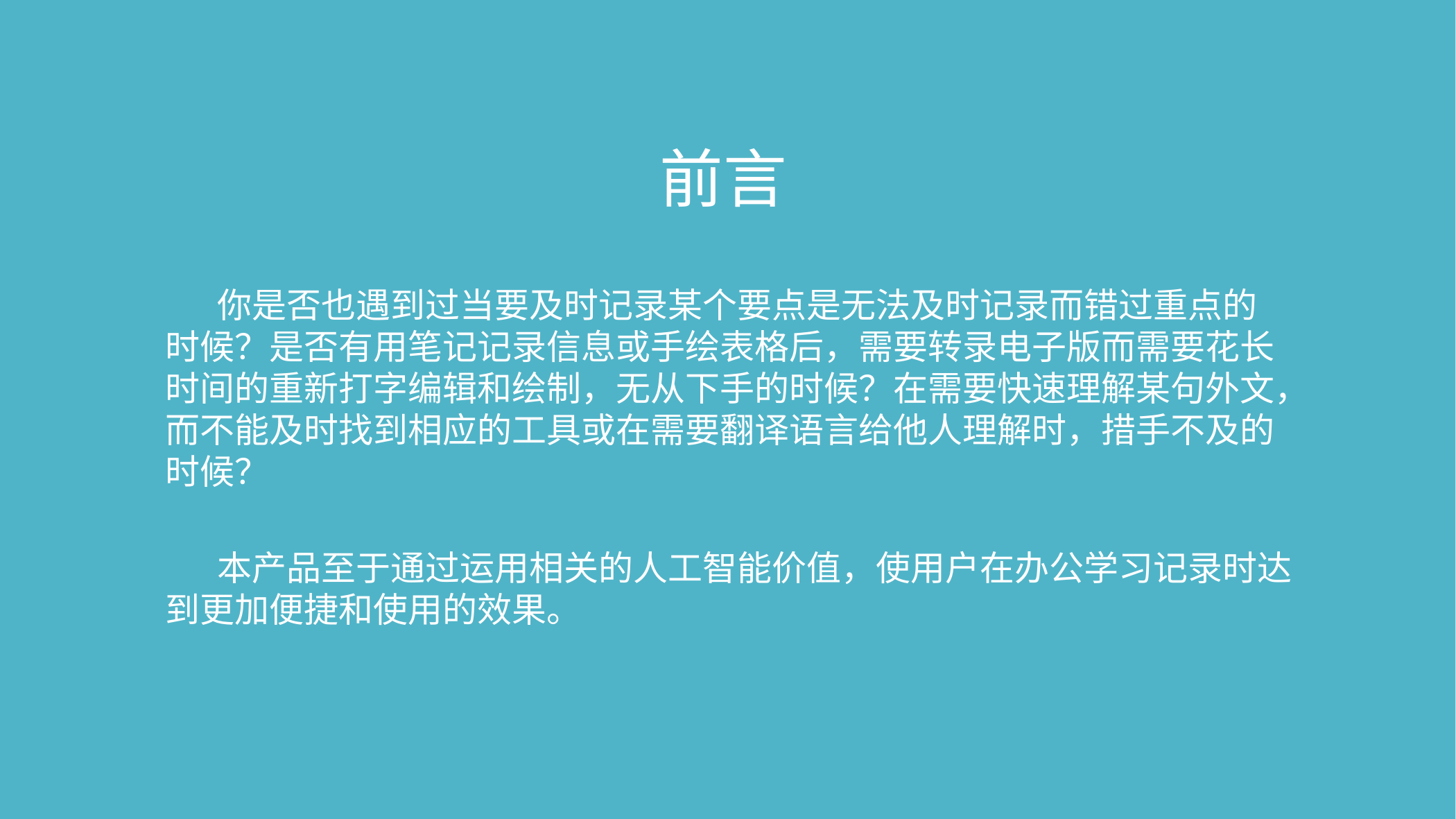

前言
你是否也遇到过当要及时记录某个要点是无法及时记录而错过重点的时候？是否有用笔记记录信息或手绘表格后，需要转录电子版而需要花长时间的重新打字编辑和绘制，无从下手的时候？在需要快速理解某句外文，而不能及时找到相应的工具或在需要翻译语言给他人理解时，措手不及的时候？

本产品至于通过运用相关的人工智能价值，使用户在办公学习记录时达到更加便捷和使用的效果。